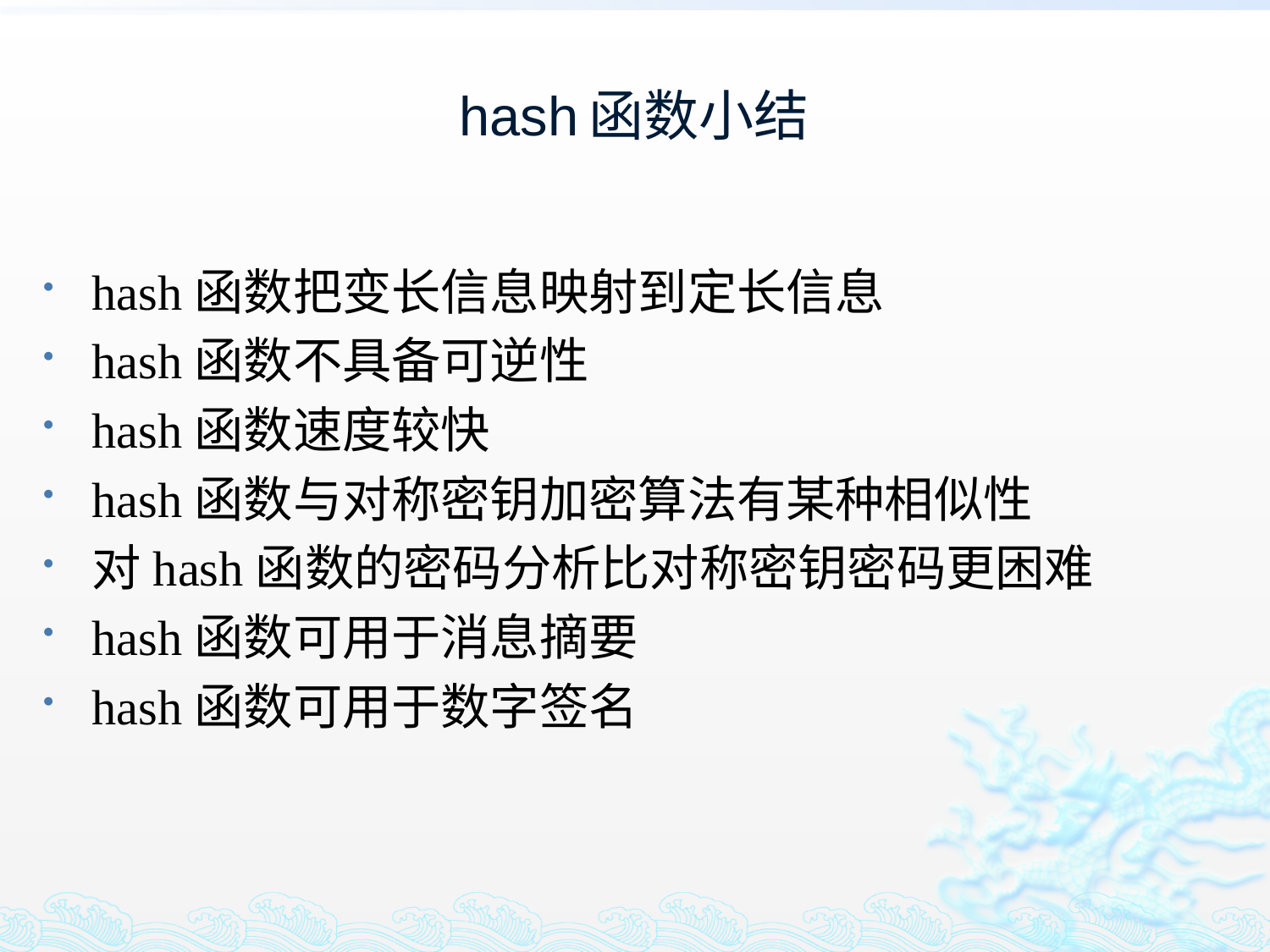

hash函数小结
hash函数把变长信息映射到定长信息
hash函数不具备可逆性
hash函数速度较快
hash函数与对称密钥加密算法有某种相似性
对hash函数的密码分析比对称密钥密码更困难
hash函数可用于消息摘要
hash函数可用于数字签名